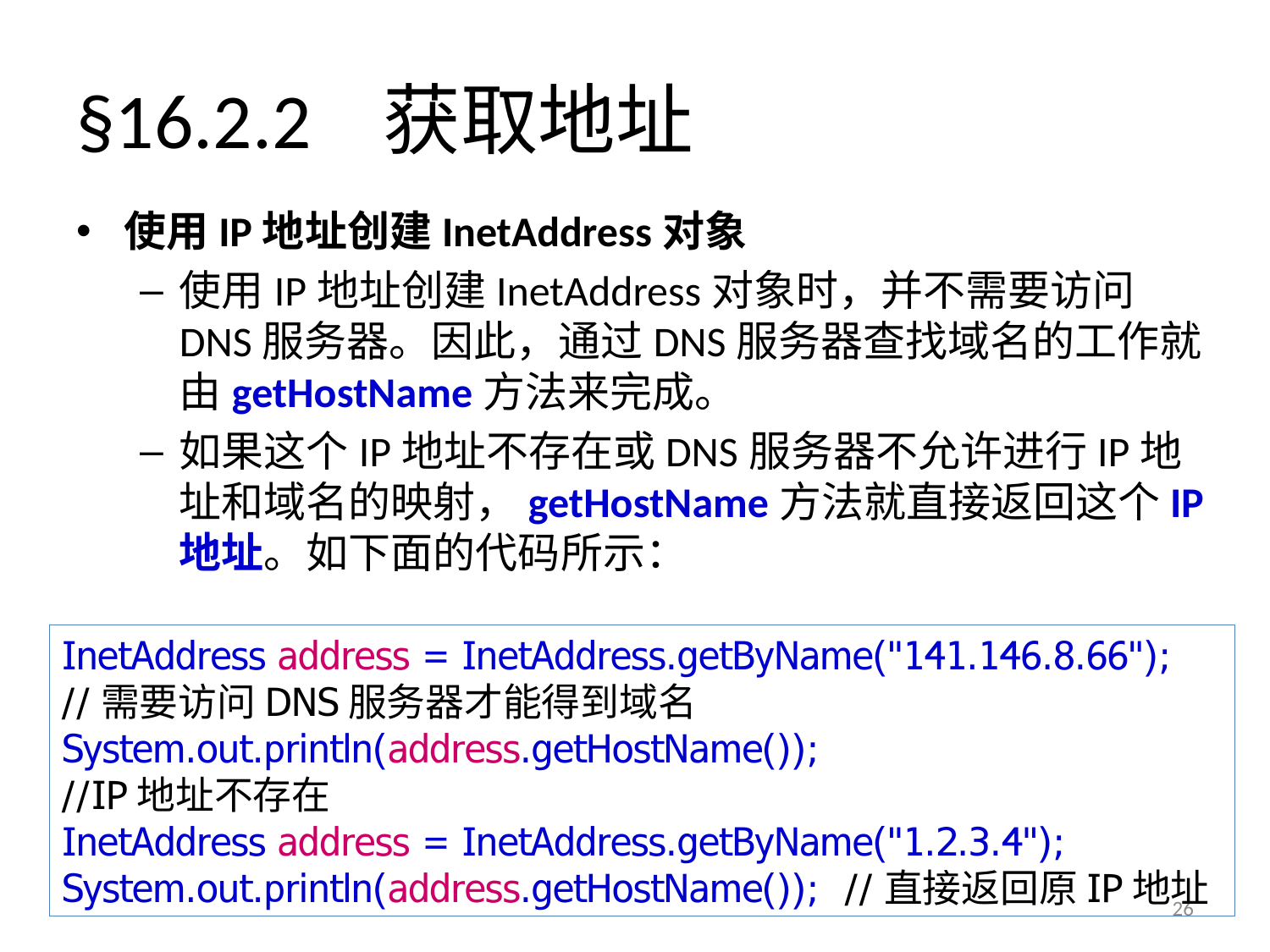

# §16.2.2   获取地址
使用IP地址创建InetAddress对象
使用IP地址创建InetAddress对象时，并不需要访问DNS服务器。因此，通过DNS服务器查找域名的工作就由getHostName方法来完成。
如果这个IP地址不存在或DNS服务器不允许进行IP地址和域名的映射，getHostName方法就直接返回这个IP地址。如下面的代码所示：

InetAddress address = InetAddress.getByName("141.146.8.66");
//需要访问DNS服务器才能得到域名
System.out.println(address.getHostName());
//IP地址不存在
InetAddress address = InetAddress.getByName("1.2.3.4");
System.out.println(address.getHostName());  //直接返回原IP地址
26